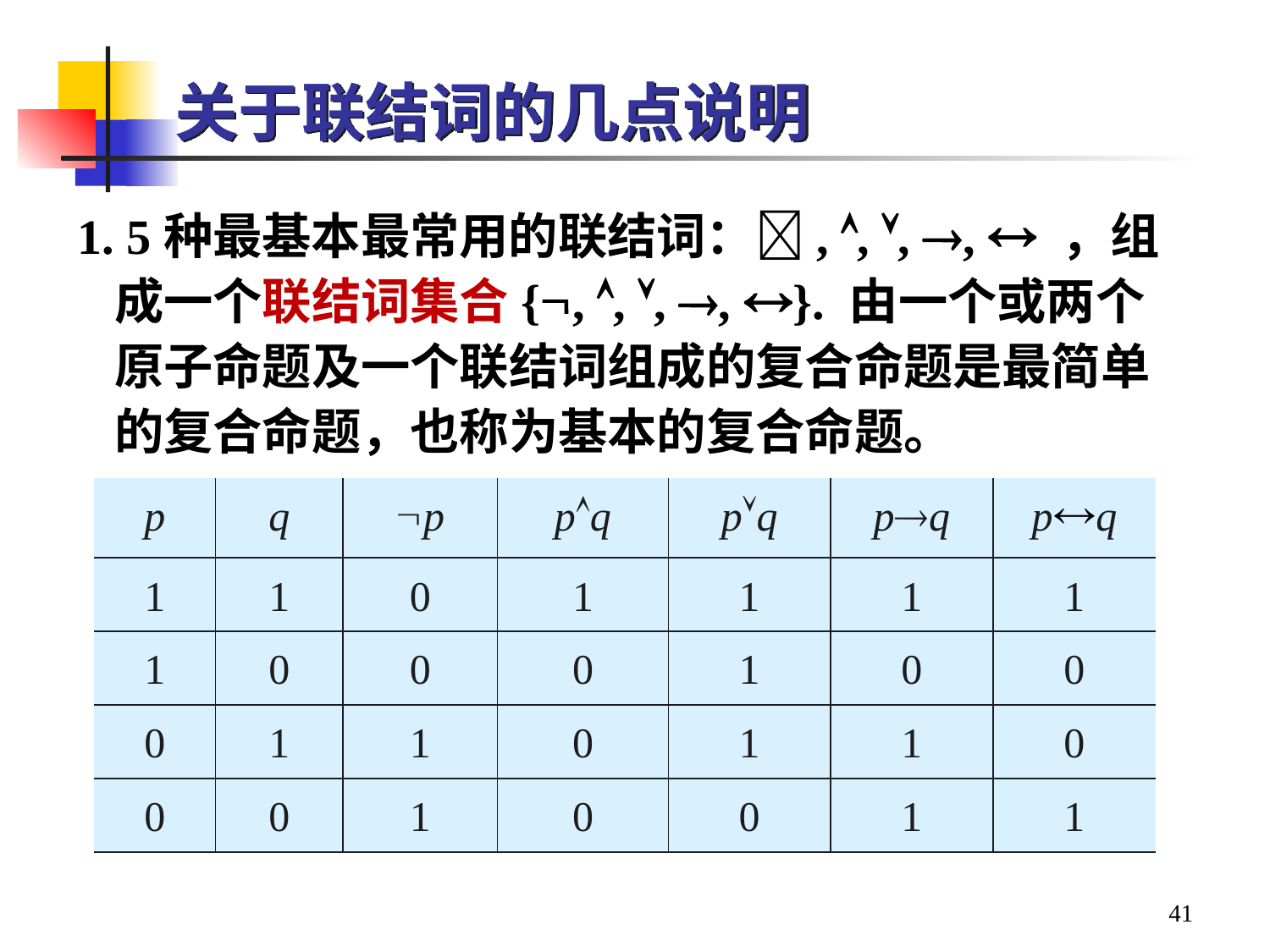

# 关于联结词的几点说明
1. 5种最基本最常用的联结词：¬, ∧, ∨, →, ↔ ，组成一个联结词集合{¬, ∧, ∨, →, ↔}. 由一个或两个原子命题及一个联结词组成的复合命题是最简单的复合命题，也称为基本的复合命题。
| p | q | ¬p | p∧q | p∨q | p→q | p↔q |
| --- | --- | --- | --- | --- | --- | --- |
| 1 | 1 | 0 | 1 | 1 | 1 | 1 |
| 1 | 0 | 0 | 0 | 1 | 0 | 0 |
| 0 | 1 | 1 | 0 | 1 | 1 | 0 |
| 0 | 0 | 1 | 0 | 0 | 1 | 1 |
41